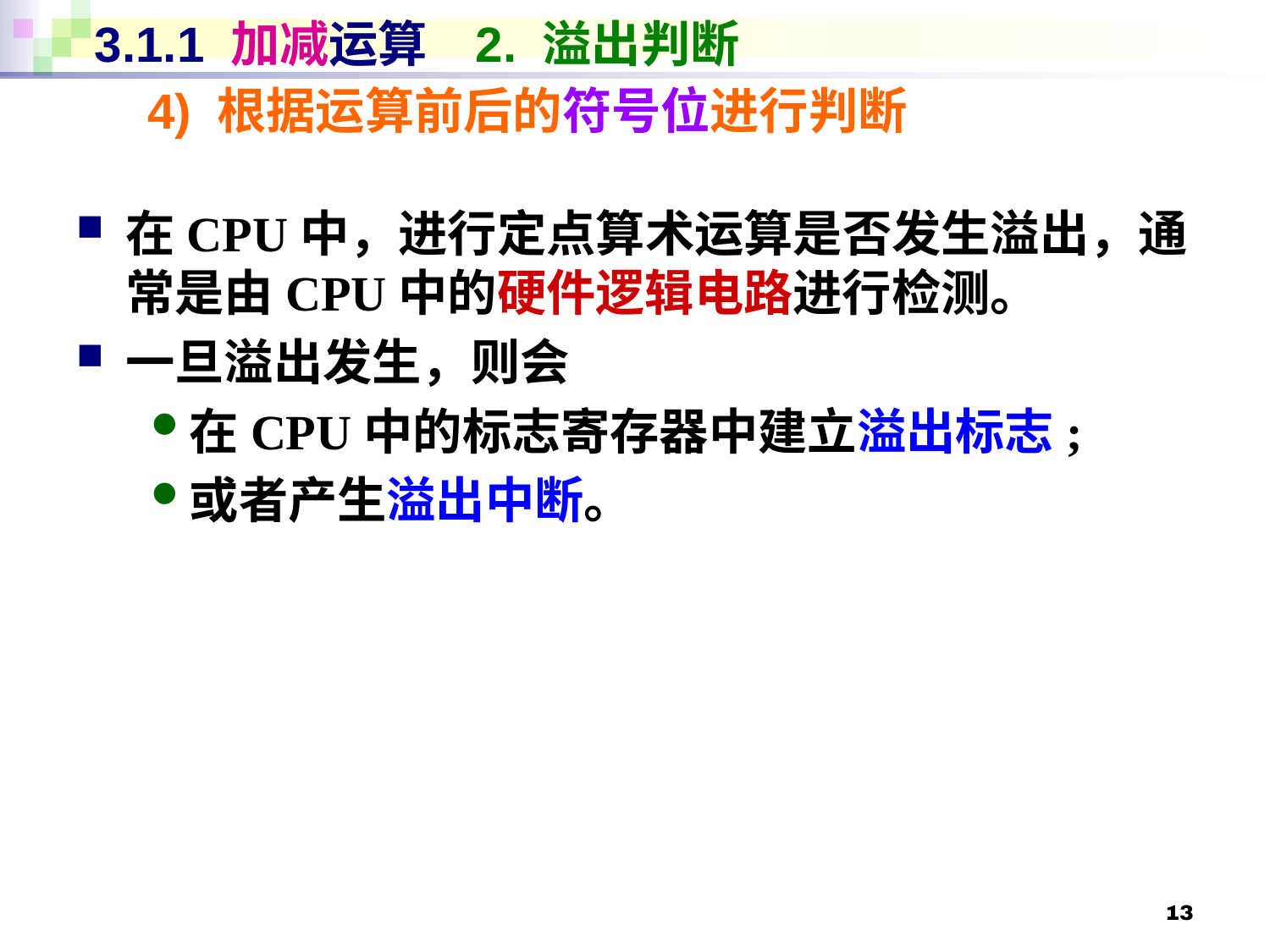

# 3.1.1 加减运算	2. 溢出判断
4) 根据运算前后的符号位进行判断
在CPU中，进行定点算术运算是否发生溢出，通常是由CPU中的硬件逻辑电路进行检测。
一旦溢出发生，则会
在CPU中的标志寄存器中建立溢出标志;
或者产生溢出中断。
13